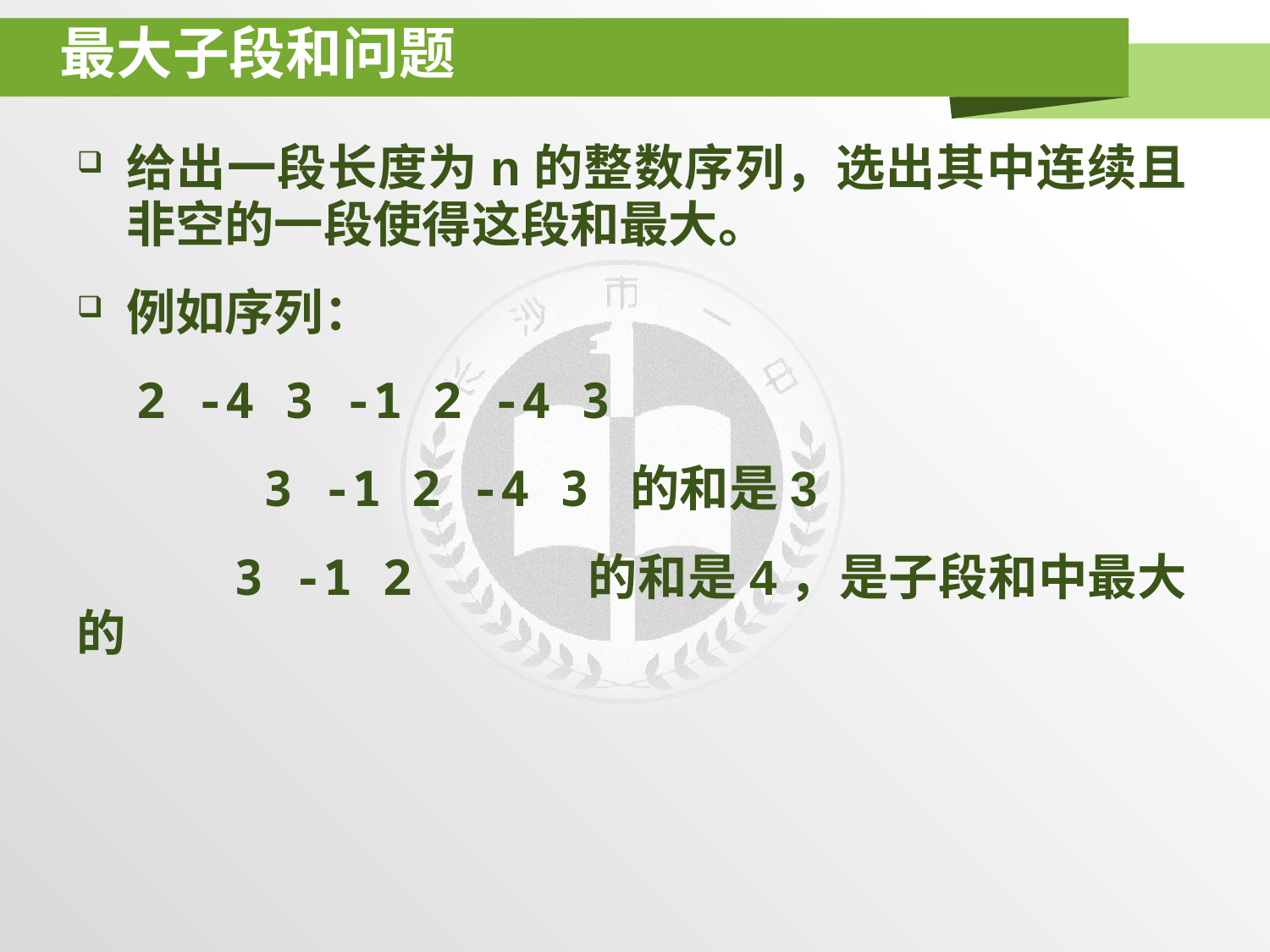

# 最大子段和问题
给出一段长度为n的整数序列，选出其中连续且非空的一段使得这段和最大。
例如序列：
  2 -4 3 -1 2 -4 3
	  3 -1 2 -4 3 的和是3
           3 -1 2       的和是4，是子段和中最大的